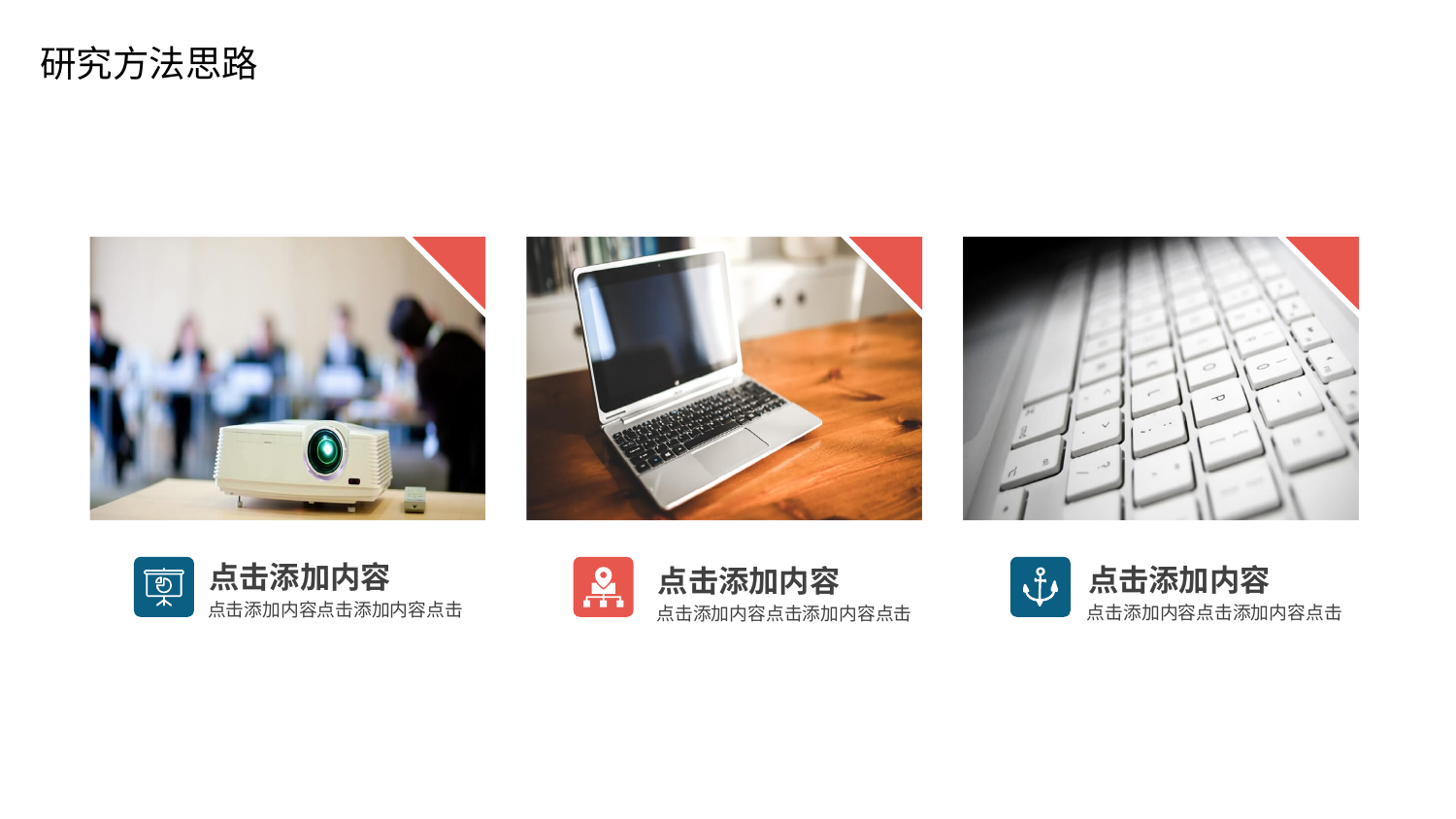

点击添加内容
点击添加内容点击添加内容点击

点击添加内容
点击添加内容点击添加内容点击

点击添加内容
点击添加内容点击添加内容点击